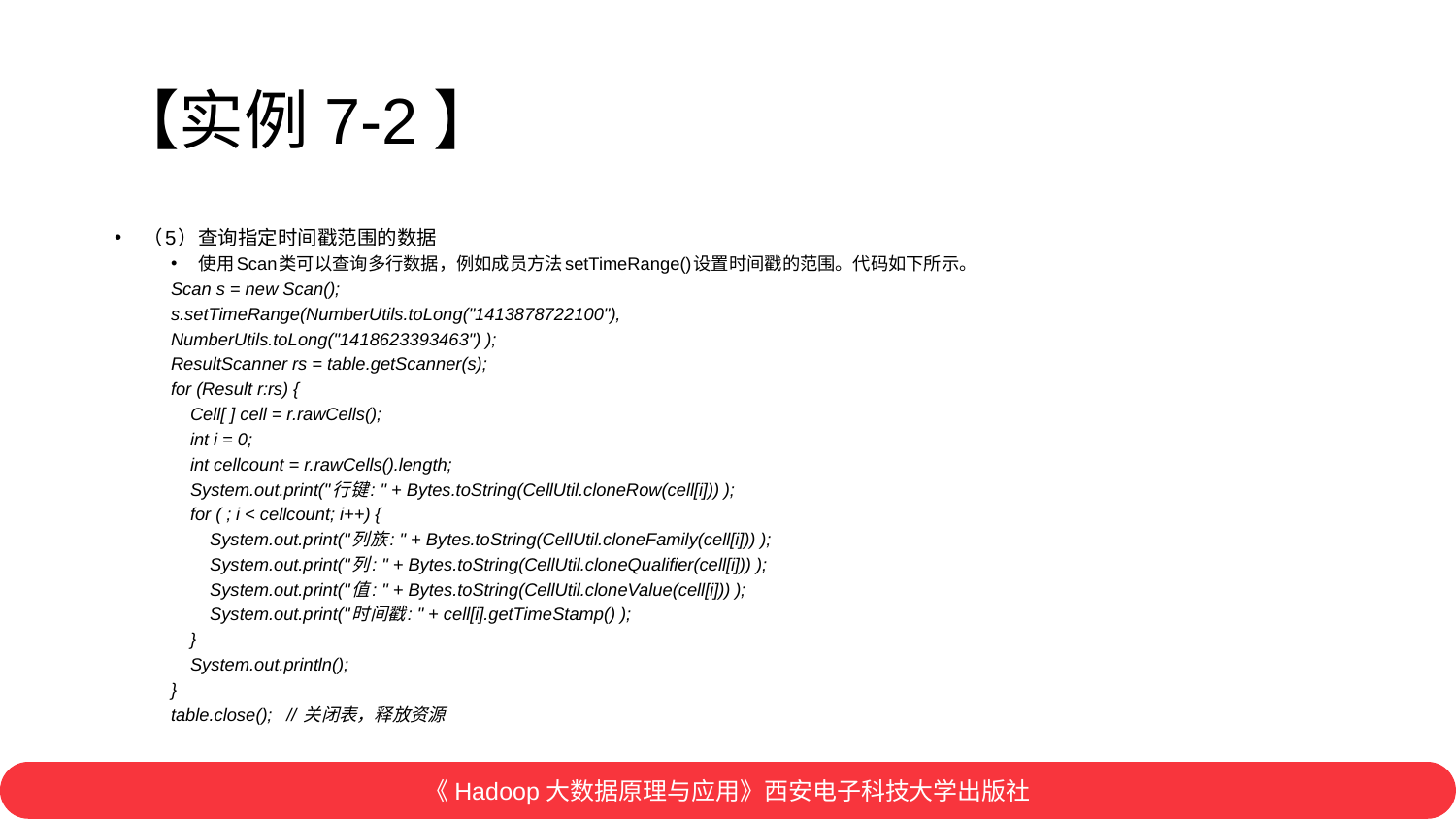

# 【实例7-2】
（5）查询指定时间戳范围的数据
使用Scan类可以查询多行数据，例如成员方法setTimeRange()设置时间戳的范围。代码如下所示。
Scan s = new Scan();
s.setTimeRange(NumberUtils.toLong("1413878722100"),
NumberUtils.toLong("1418623393463") );
ResultScanner rs = table.getScanner(s);
for (Result r:rs) {
    Cell[ ] cell = r.rawCells();
    int i = 0;
    int cellcount = r.rawCells().length;
    System.out.print("行键: " + Bytes.toString(CellUtil.cloneRow(cell[i])) );
    for ( ; i < cellcount; i++) {
        System.out.print("列族: " + Bytes.toString(CellUtil.cloneFamily(cell[i])) );
        System.out.print("列: " + Bytes.toString(CellUtil.cloneQualifier(cell[i])) );
        System.out.print("值: " + Bytes.toString(CellUtil.cloneValue(cell[i])) );
        System.out.print("时间戳: " + cell[i].getTimeStamp() );
    }
    System.out.println();
}
table.close();   // 关闭表，释放资源